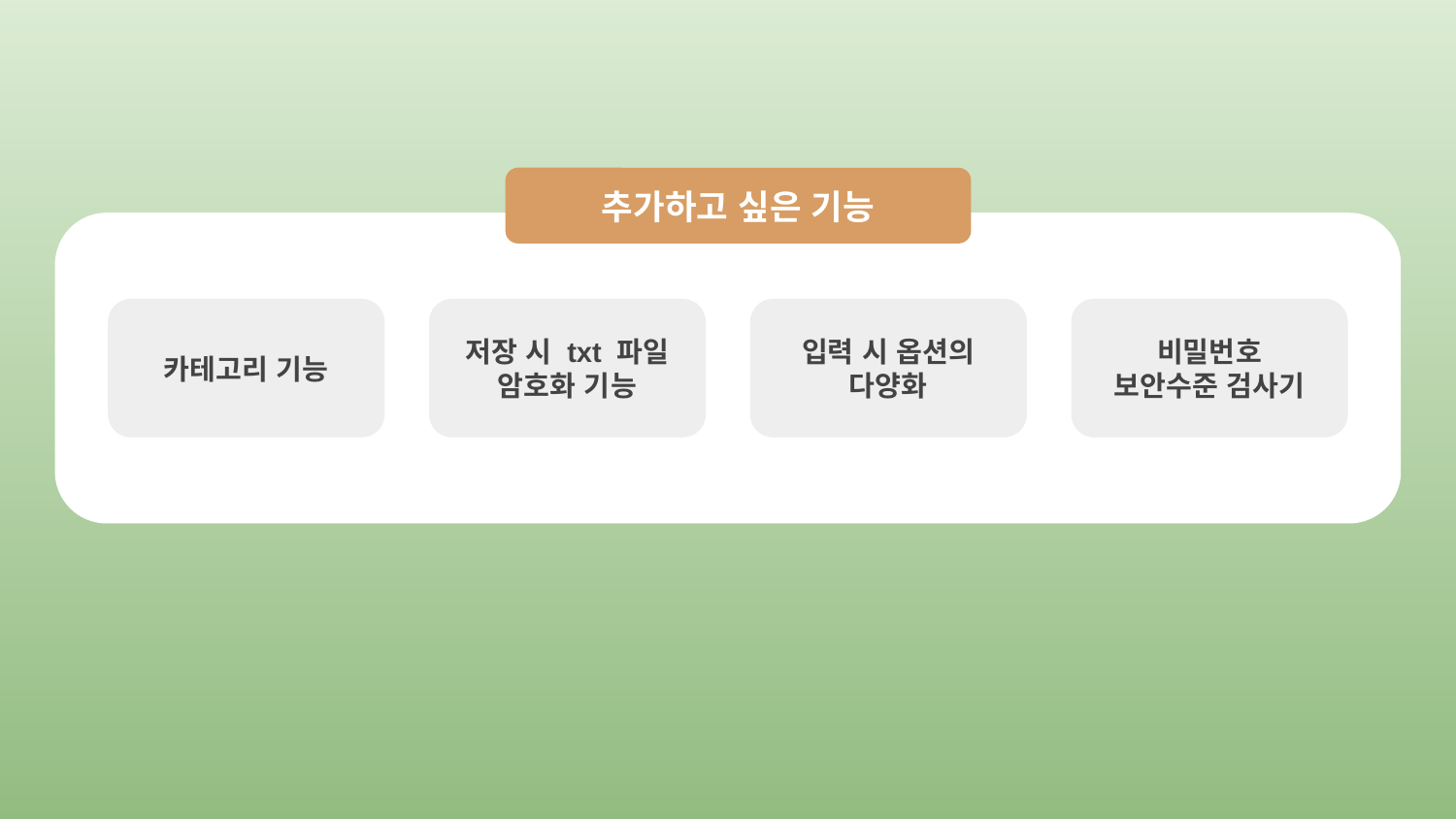

추가하고 싶은 기능

카테고리 기능
저장 시 txt 파일
암호화 기능
입력 시 옵션의 다양화
비밀번호
보안수준 검사기